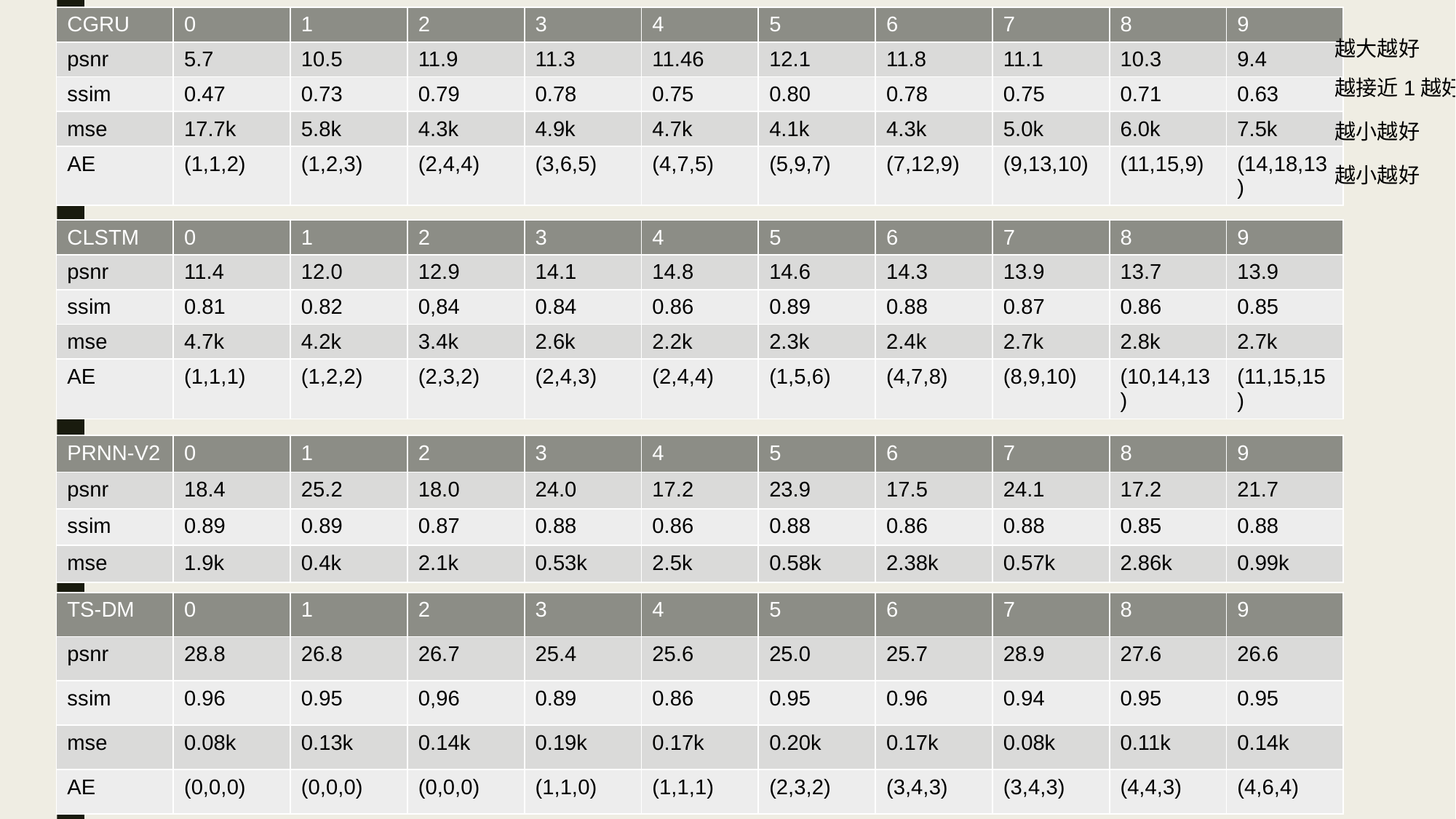

| CGRU | 0 | 1 | 2 | 3 | 4 | 5 | 6 | 7 | 8 | 9 |
| --- | --- | --- | --- | --- | --- | --- | --- | --- | --- | --- |
| psnr | 5.7 | 10.5 | 11.9 | 11.3 | 11.46 | 12.1 | 11.8 | 11.1 | 10.3 | 9.4 |
| ssim | 0.47 | 0.73 | 0.79 | 0.78 | 0.75 | 0.80 | 0.78 | 0.75 | 0.71 | 0.63 |
| mse | 17.7k | 5.8k | 4.3k | 4.9k | 4.7k | 4.1k | 4.3k | 5.0k | 6.0k | 7.5k |
| AE | (1,1,2) | (1,2,3) | (2,4,4) | (3,6,5) | (4,7,5) | (5,9,7) | (7,12,9) | (9,13,10) | (11,15,9) | (14,18,13) |
越大越好
越接近1越好
越小越好
越小越好
| CLSTM | 0 | 1 | 2 | 3 | 4 | 5 | 6 | 7 | 8 | 9 |
| --- | --- | --- | --- | --- | --- | --- | --- | --- | --- | --- |
| psnr | 11.4 | 12.0 | 12.9 | 14.1 | 14.8 | 14.6 | 14.3 | 13.9 | 13.7 | 13.9 |
| ssim | 0.81 | 0.82 | 0,84 | 0.84 | 0.86 | 0.89 | 0.88 | 0.87 | 0.86 | 0.85 |
| mse | 4.7k | 4.2k | 3.4k | 2.6k | 2.2k | 2.3k | 2.4k | 2.7k | 2.8k | 2.7k |
| AE | (1,1,1) | (1,2,2) | (2,3,2) | (2,4,3) | (2,4,4) | (1,5,6) | (4,7,8) | (8,9,10) | (10,14,13) | (11,15,15) |
| PRNN-V2 | 0 | 1 | 2 | 3 | 4 | 5 | 6 | 7 | 8 | 9 |
| --- | --- | --- | --- | --- | --- | --- | --- | --- | --- | --- |
| psnr | 18.4 | 25.2 | 18.0 | 24.0 | 17.2 | 23.9 | 17.5 | 24.1 | 17.2 | 21.7 |
| ssim | 0.89 | 0.89 | 0.87 | 0.88 | 0.86 | 0.88 | 0.86 | 0.88 | 0.85 | 0.88 |
| mse | 1.9k | 0.4k | 2.1k | 0.53k | 2.5k | 0.58k | 2.38k | 0.57k | 2.86k | 0.99k |
| TS-DM | 0 | 1 | 2 | 3 | 4 | 5 | 6 | 7 | 8 | 9 |
| --- | --- | --- | --- | --- | --- | --- | --- | --- | --- | --- |
| psnr | 28.8 | 26.8 | 26.7 | 25.4 | 25.6 | 25.0 | 25.7 | 28.9 | 27.6 | 26.6 |
| ssim | 0.96 | 0.95 | 0,96 | 0.89 | 0.86 | 0.95 | 0.96 | 0.94 | 0.95 | 0.95 |
| mse | 0.08k | 0.13k | 0.14k | 0.19k | 0.17k | 0.20k | 0.17k | 0.08k | 0.11k | 0.14k |
| AE | (0,0,0) | (0,0,0) | (0,0,0) | (1,1,0) | (1,1,1) | (2,3,2) | (3,4,3) | (3,4,3) | (4,4,3) | (4,6,4) |